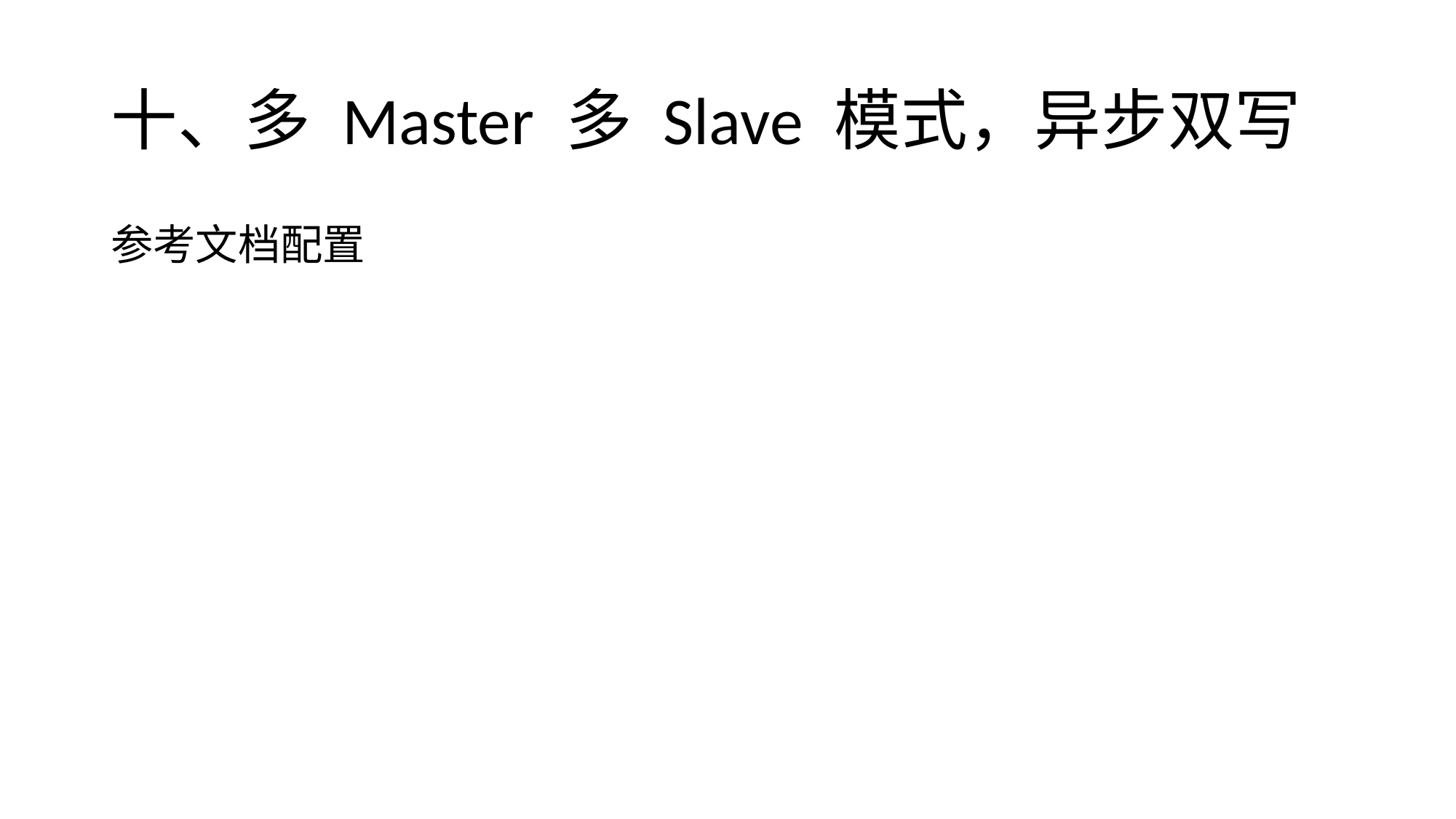

# 十、多 Master 多 Slave 模式，异步双写
参考文档配置